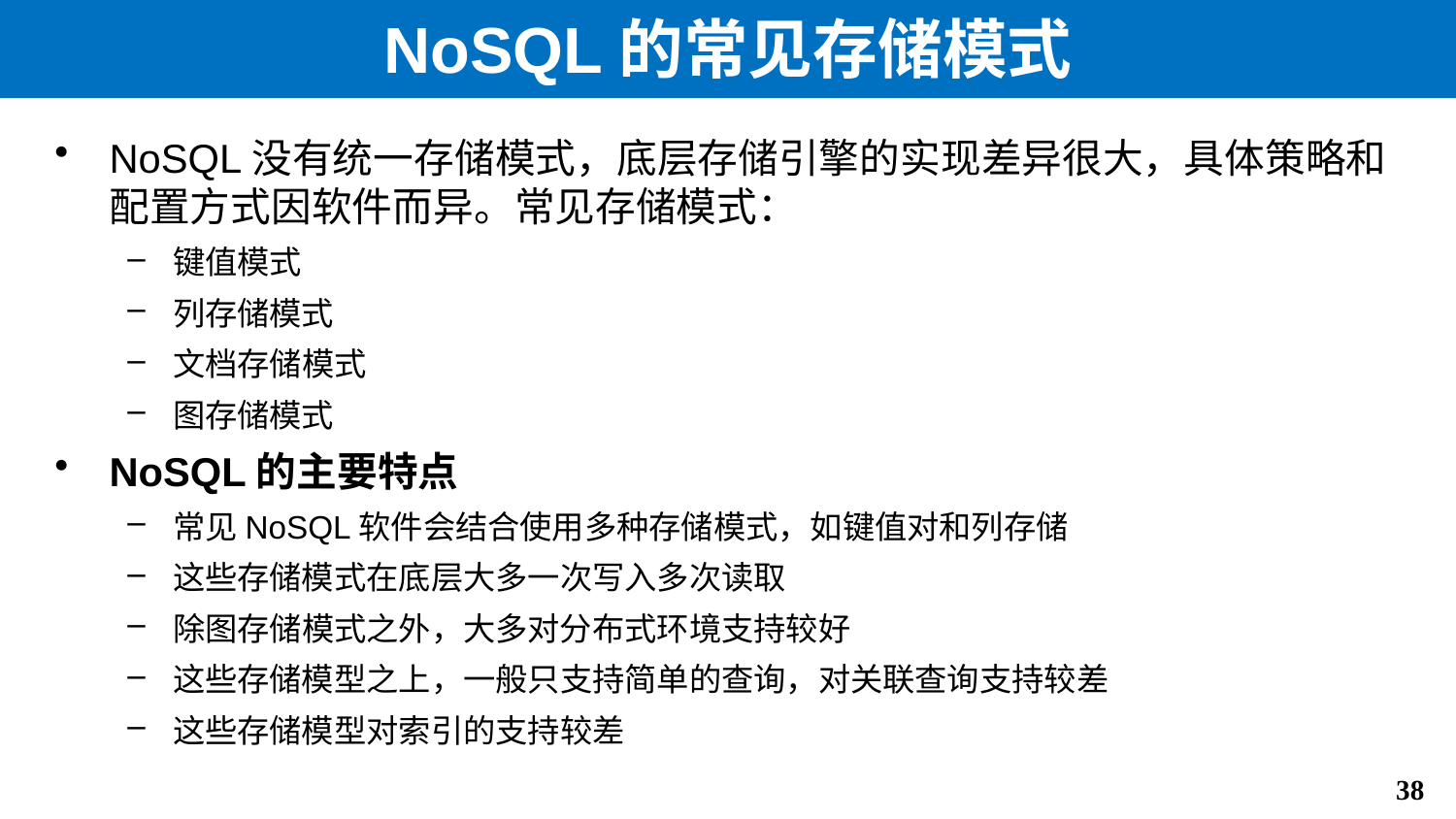

# NoSQL的常见存储模式
NoSQL没有统一存储模式，底层存储引擎的实现差异很大，具体策略和配置方式因软件而异。常见存储模式：
键值模式
列存储模式
文档存储模式
图存储模式
NoSQL的主要特点
常见NoSQL软件会结合使用多种存储模式，如键值对和列存储
这些存储模式在底层大多一次写入多次读取
除图存储模式之外，大多对分布式环境支持较好
这些存储模型之上，一般只支持简单的查询，对关联查询支持较差
这些存储模型对索引的支持较差